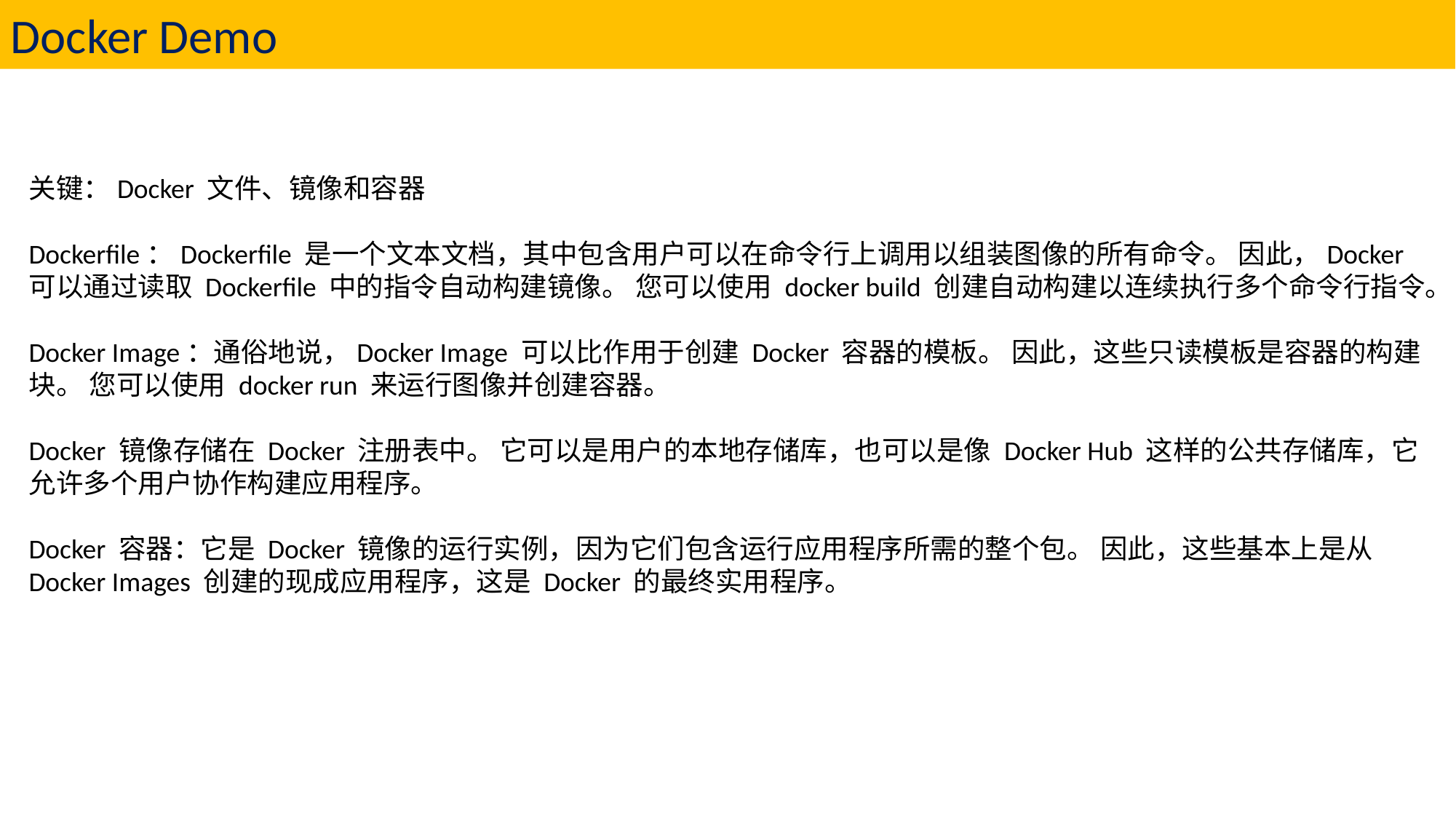

Docker Demo
关键：Docker 文件、镜像和容器

Dockerfile：Dockerfile 是一个文本文档，其中包含用户可以在命令行上调用以组装图像的所有命令。 因此，Docker 可以通过读取 Dockerfile 中的指令自动构建镜像。 您可以使用 docker build 创建自动构建以连续执行多个命令行指令。

Docker Image：通俗地说，Docker Image 可以比作用于创建 Docker 容器的模板。 因此，这些只读模板是容器的构建块。 您可以使用 docker run 来运行图像并创建容器。

Docker 镜像存储在 Docker 注册表中。 它可以是用户的本地存储库，也可以是像 Docker Hub 这样的公共存储库，它允许多个用户协作构建应用程序。

Docker 容器：它是 Docker 镜像的运行实例，因为它们包含运行应用程序所需的整个包。 因此，这些基本上是从 Docker Images 创建的现成应用程序，这是 Docker 的最终实用程序。